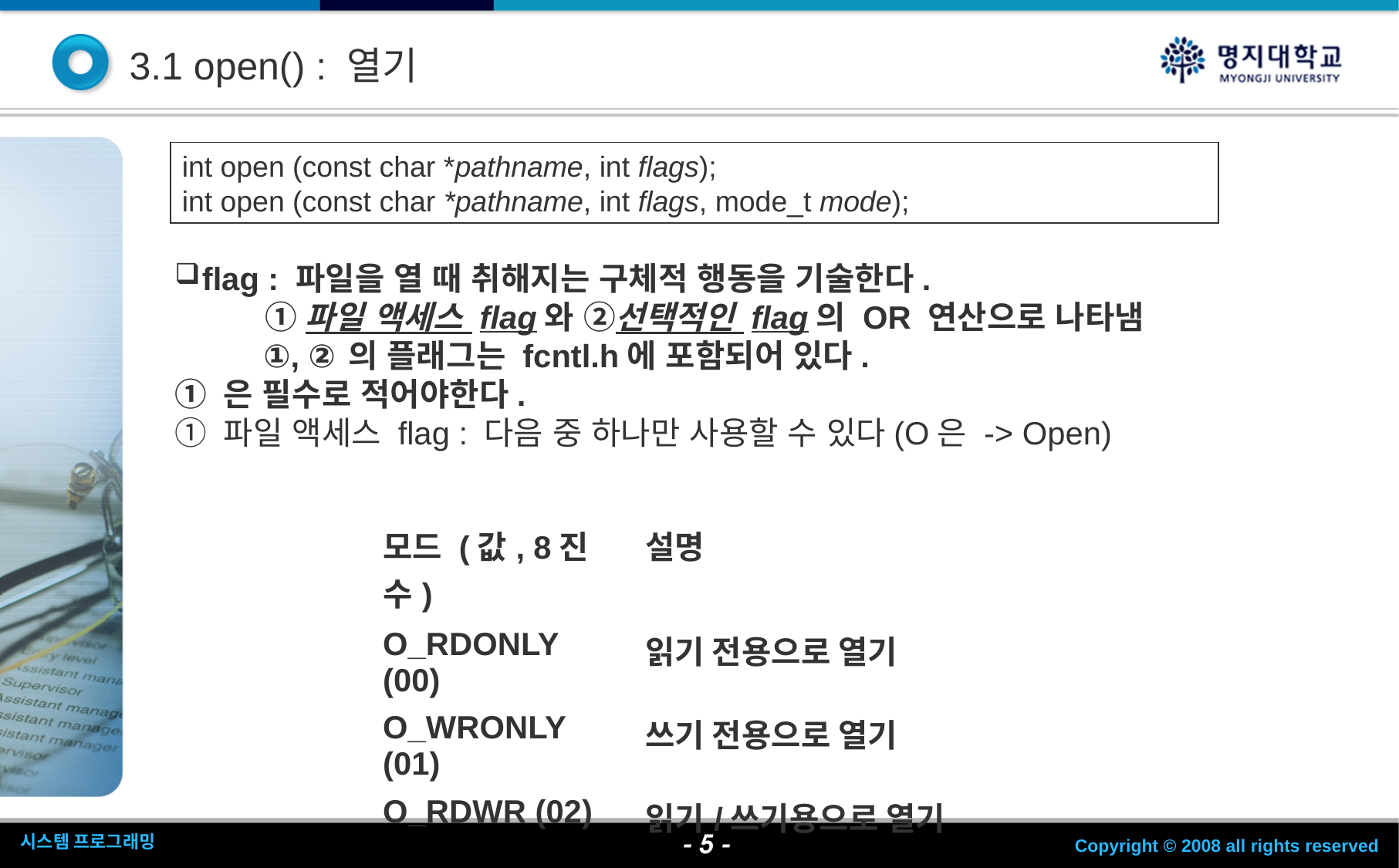

3.1 open() : 열기
int open (const char *pathname, int flags);
int open (const char *pathname, int flags, mode_t mode);
flag : 파일을 열 때 취해지는 구체적 행동을 기술한다.
          ①파일 액세스 flag와 ②선택적인 flag의 OR 연산으로 나타냄
          ①, ②의 플래그는 fcntl.h에 포함되어 있다.
① 은 필수로 적어야한다.
① 파일 액세스 flag : 다음 중 하나만 사용할 수 있다(O은 -> Open)
| 모드 (값, 8진수) | 설명 |
| --- | --- |
| O\_RDONLY (00) | 읽기 전용으로 열기 |
| O\_WRONLY (01) | 쓰기 전용으로 열기 |
| O\_RDWR (02) | 읽기/쓰기용으로 열기 |
- 5 -